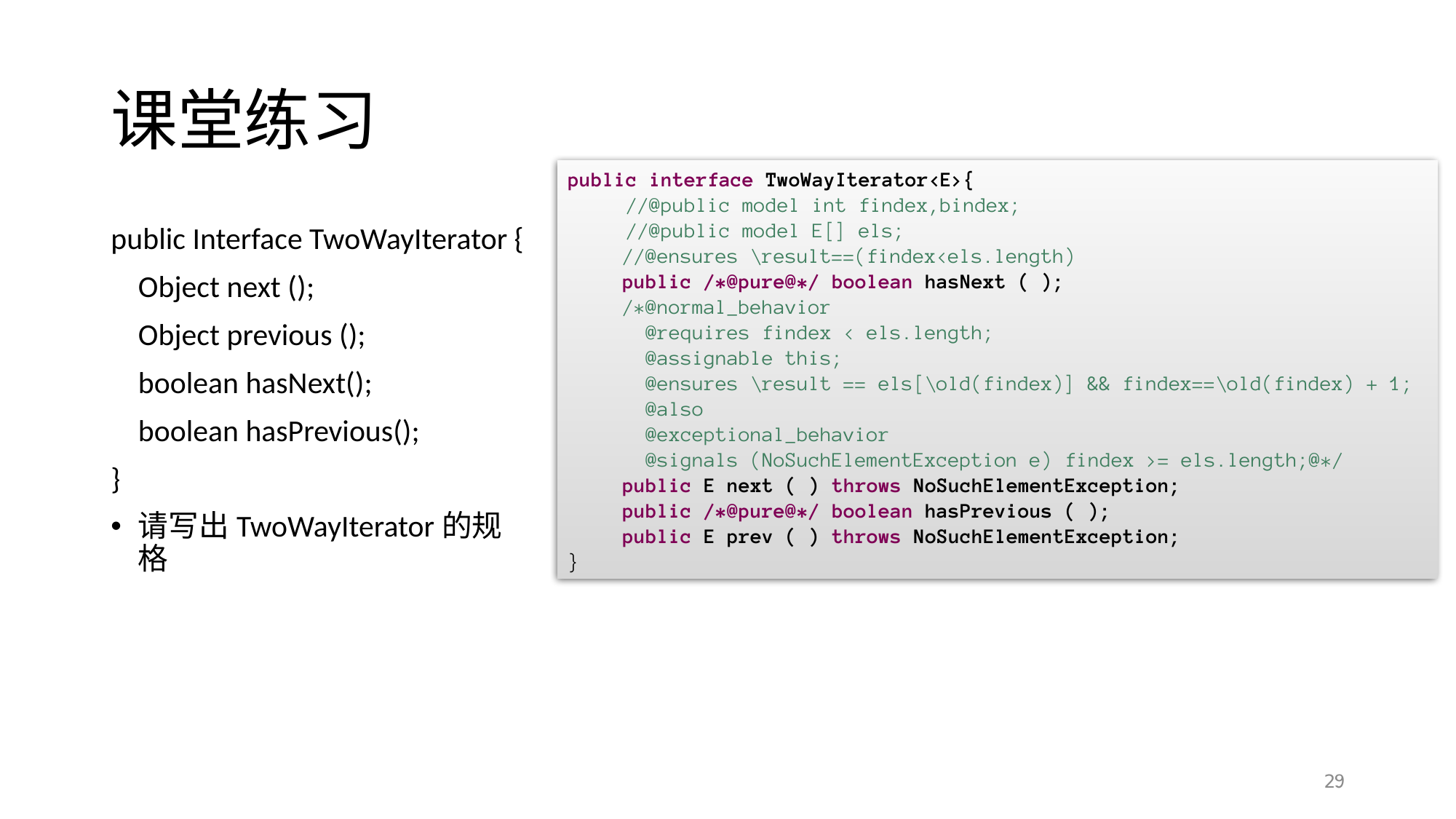

# 课堂练习
public interface TwoWayIterator<E>{
     //@public model int findex,bindex;
     //@public model E[] els;
//@ensures \result==(findex<els.length)
public /*@pure@*/ boolean hasNext ( );
/*@normal_behavior
  @requires findex < els.length;
  @assignable this;
  @ensures \result == els[\old(findex)] && findex==\old(findex) + 1;
  @also
  @exceptional_behavior
  @signals (NoSuchElementException e) findex >= els.length;@*/
public E next ( ) throws NoSuchElementException;
public /*@pure@*/ boolean hasPrevious ( );
public E prev ( ) throws NoSuchElementException;
}
public Interface TwoWayIterator {
	Object next ();
	Object previous ();
	boolean hasNext();
	boolean hasPrevious();
}
请写出TwoWayIterator的规格
29